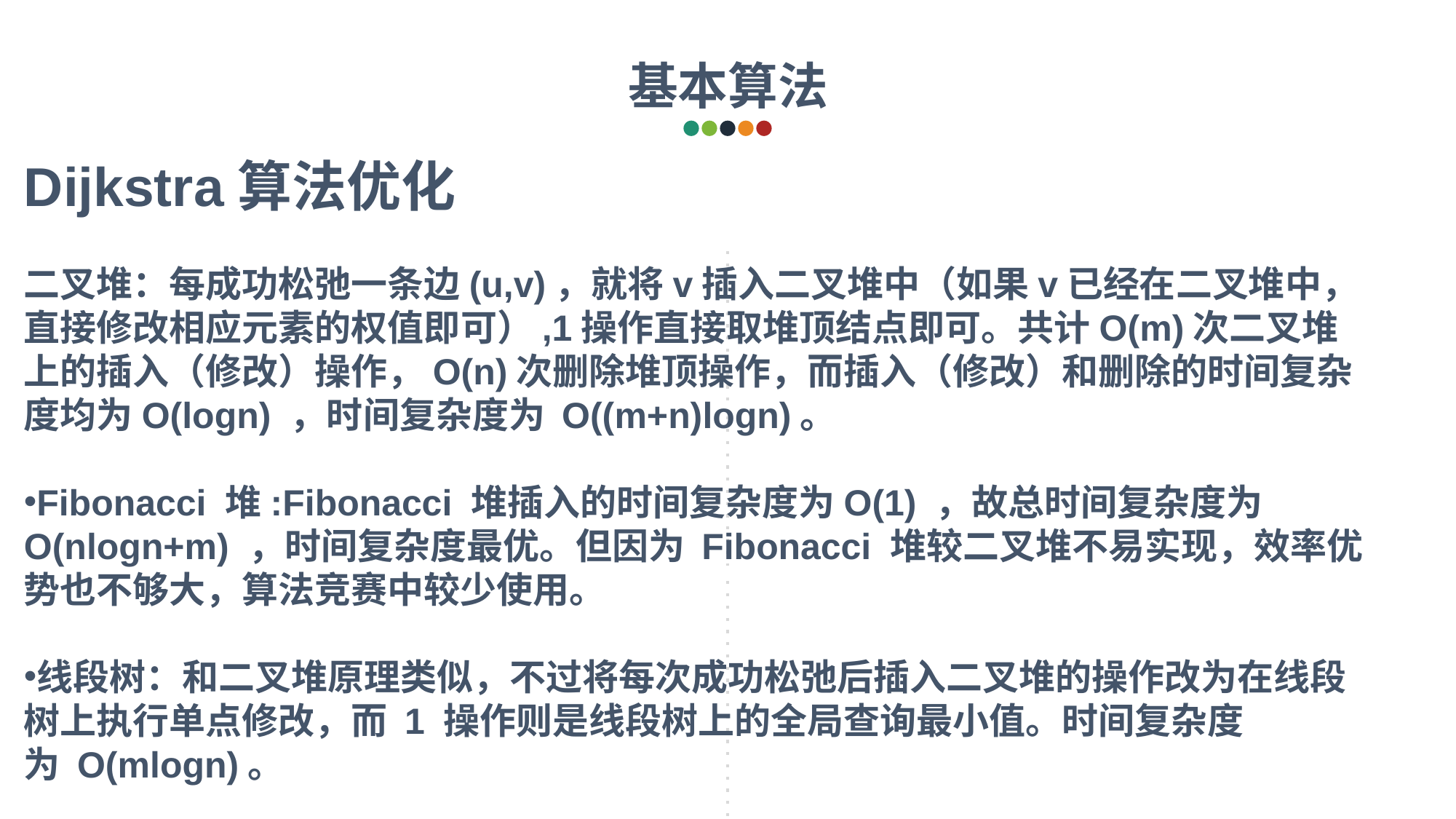

基本算法

Dijkstra算法优化

二叉堆：每成功松弛一条边(u,v)，就将v插入二叉堆中（如果v已经在二叉堆中，直接修改相应元素的权值即可）,1操作直接取堆顶结点即可。共计O(m)次二叉堆上的插入（修改）操作，O(n)次删除堆顶操作，而插入（修改）和删除的时间复杂度均为O(logn) ，时间复杂度为 O((m+n)logn)。

Fibonacci 堆:Fibonacci 堆插入的时间复杂度为O(1) ，故总时间复杂度为O(nlogn+m) ，时间复杂度最优。但因为 Fibonacci 堆较二叉堆不易实现，效率优势也不够大，算法竞赛中较少使用。

线段树：和二叉堆原理类似，不过将每次成功松弛后插入二叉堆的操作改为在线段树上执行单点修改，而 1 操作则是线段树上的全局查询最小值。时间复杂度为 O(mlogn)。